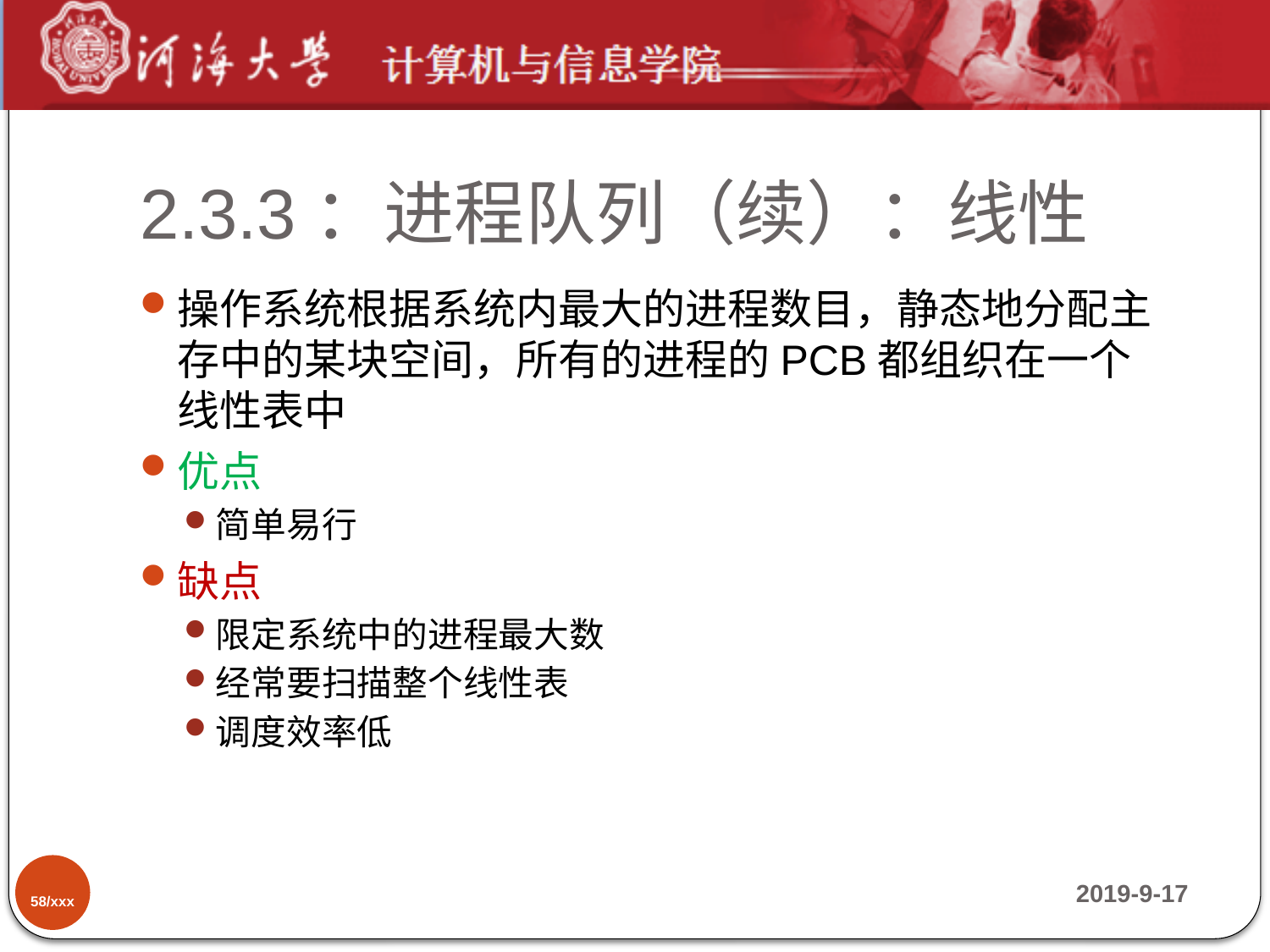

# 2.3.3：进程队列（续）：线性
操作系统根据系统内最大的进程数目，静态地分配主存中的某块空间，所有的进程的PCB都组织在一个线性表中
优点
简单易行
缺点
限定系统中的进程最大数
经常要扫描整个线性表
调度效率低

58/xxx
2019-9-17